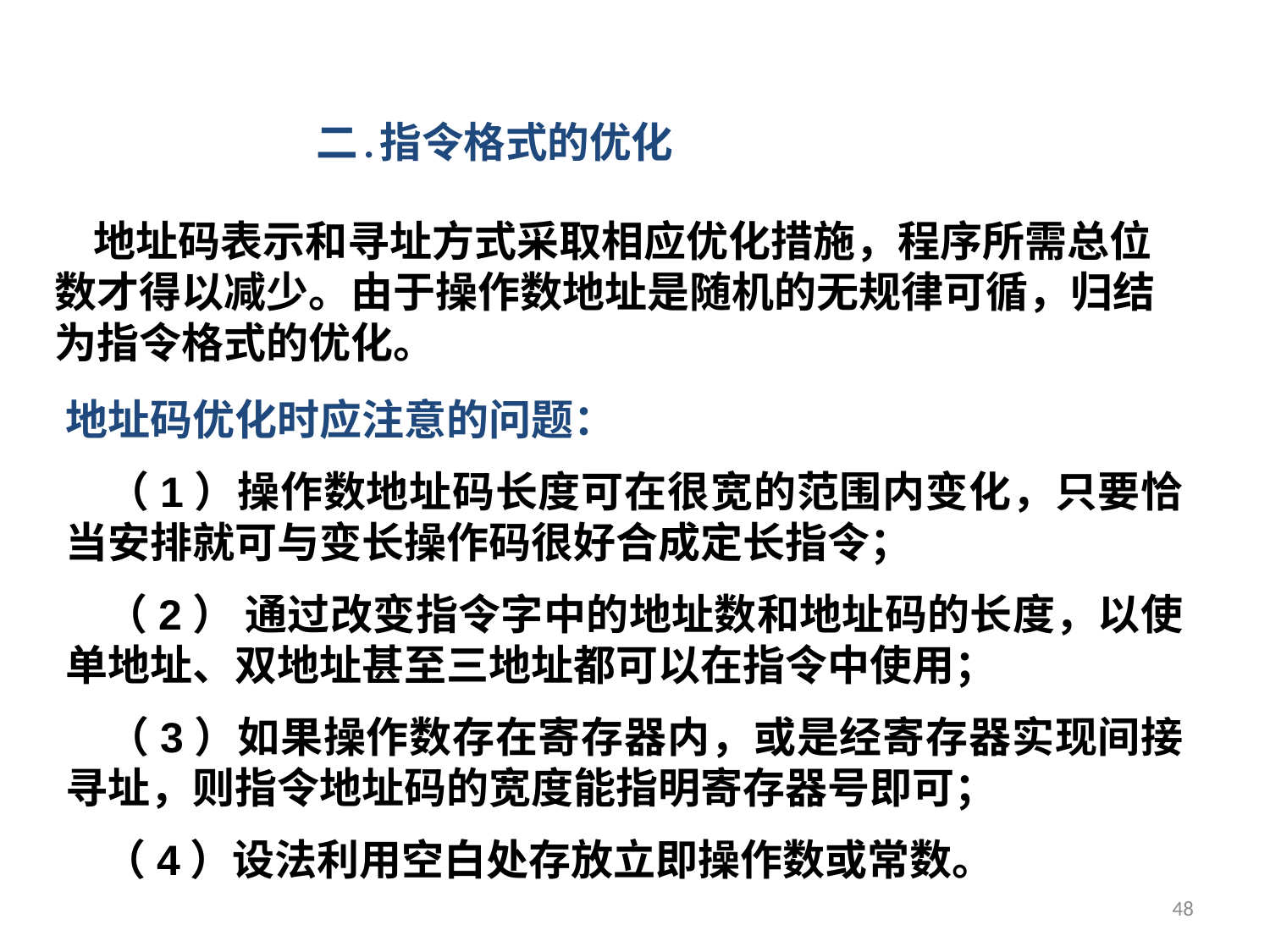

二.指令格式的优化
   地址码表示和寻址方式采取相应优化措施，程序所需总位数才得以减少。由于操作数地址是随机的无规律可循，归结为指令格式的优化。
地址码优化时应注意的问题：
   （1）操作数地址码长度可在很宽的范围内变化，只要恰当安排就可与变长操作码很好合成定长指令；
   （2） 通过改变指令字中的地址数和地址码的长度，以使单地址、双地址甚至三地址都可以在指令中使用；
   （3）如果操作数存在寄存器内，或是经寄存器实现间接寻址，则指令地址码的宽度能指明寄存器号即可；
   （4）设法利用空白处存放立即操作数或常数。
48